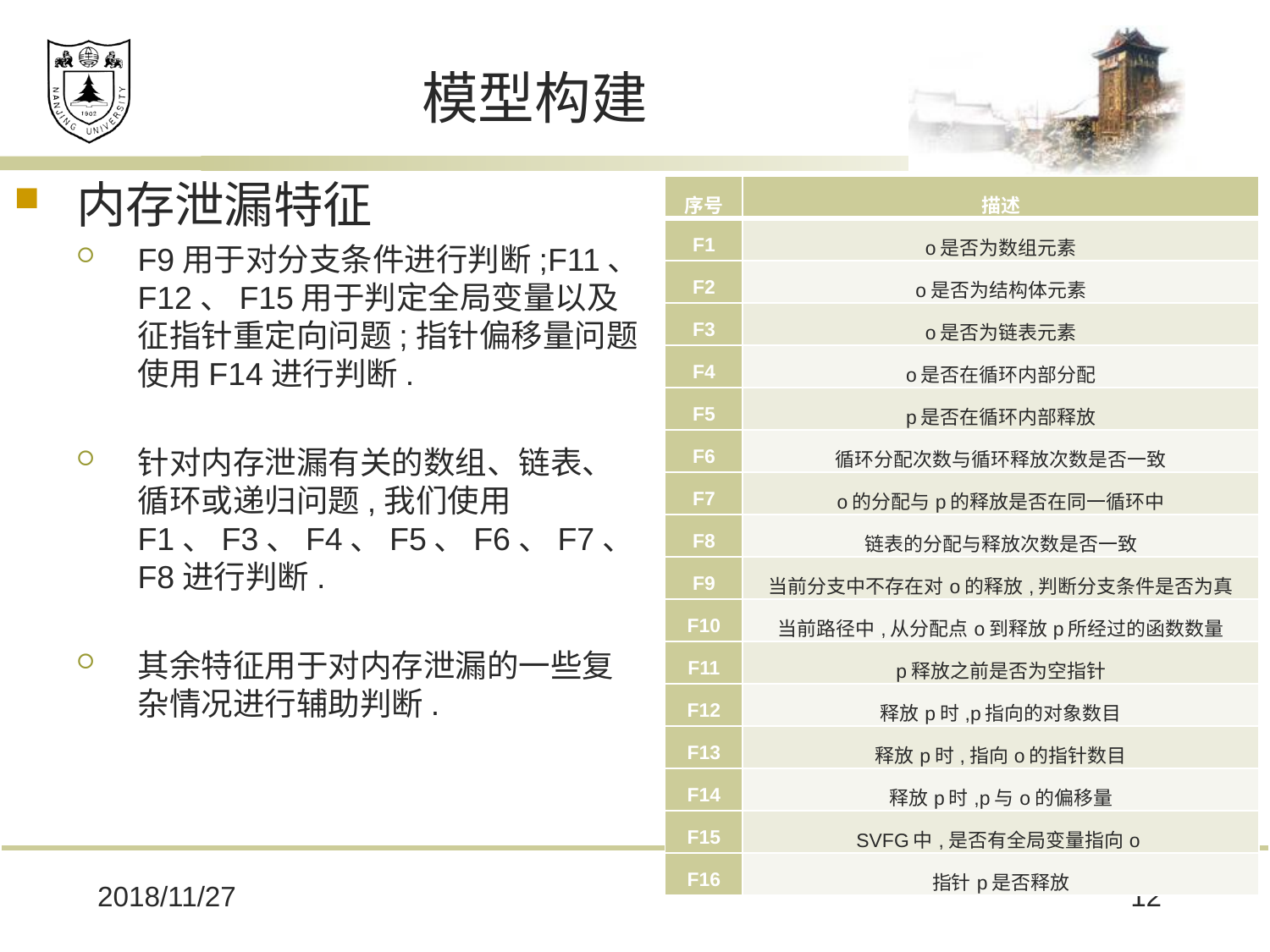

# 模型构建
内存泄漏特征
F9用于对分支条件进行判断;F11、F12、F15用于判定全局变量以及征指针重定向问题;指针偏移量问题使用F14进行判断.

针对内存泄漏有关的数组、链表、循环或递归问题,我们使用F1、F3、F4、F5、F6、F7、F8进行判断.

其余特征用于对内存泄漏的一些复杂情况进行辅助判断.

| 序号 | 描述 |
| --- | --- |
| F1 | o是否为数组元素 |
| F2 | o是否为结构体元素 |
| F3 | o是否为链表元素 |
| F4 | o是否在循环内部分配 |
| F5 | p是否在循环内部释放 |
| F6 | 循环分配次数与循环释放次数是否一致 |
| F7 | o的分配与p的释放是否在同一循环中 |
| F8 | 链表的分配与释放次数是否一致 |
| F9 | 当前分支中不存在对o的释放,判断分支条件是否为真 |
| F10 | 当前路径中,从分配点o到释放p所经过的函数数量 |
| F11 | p释放之前是否为空指针 |
| F12 | 释放p时,p指向的对象数目 |
| F13 | 释放p时,指向o的指针数目 |
| F14 | 释放p时,p与o的偏移量 |
| F15 | SVFG中,是否有全局变量指向o |
| F16 | 指针p是否释放 |
2018/11/27
12